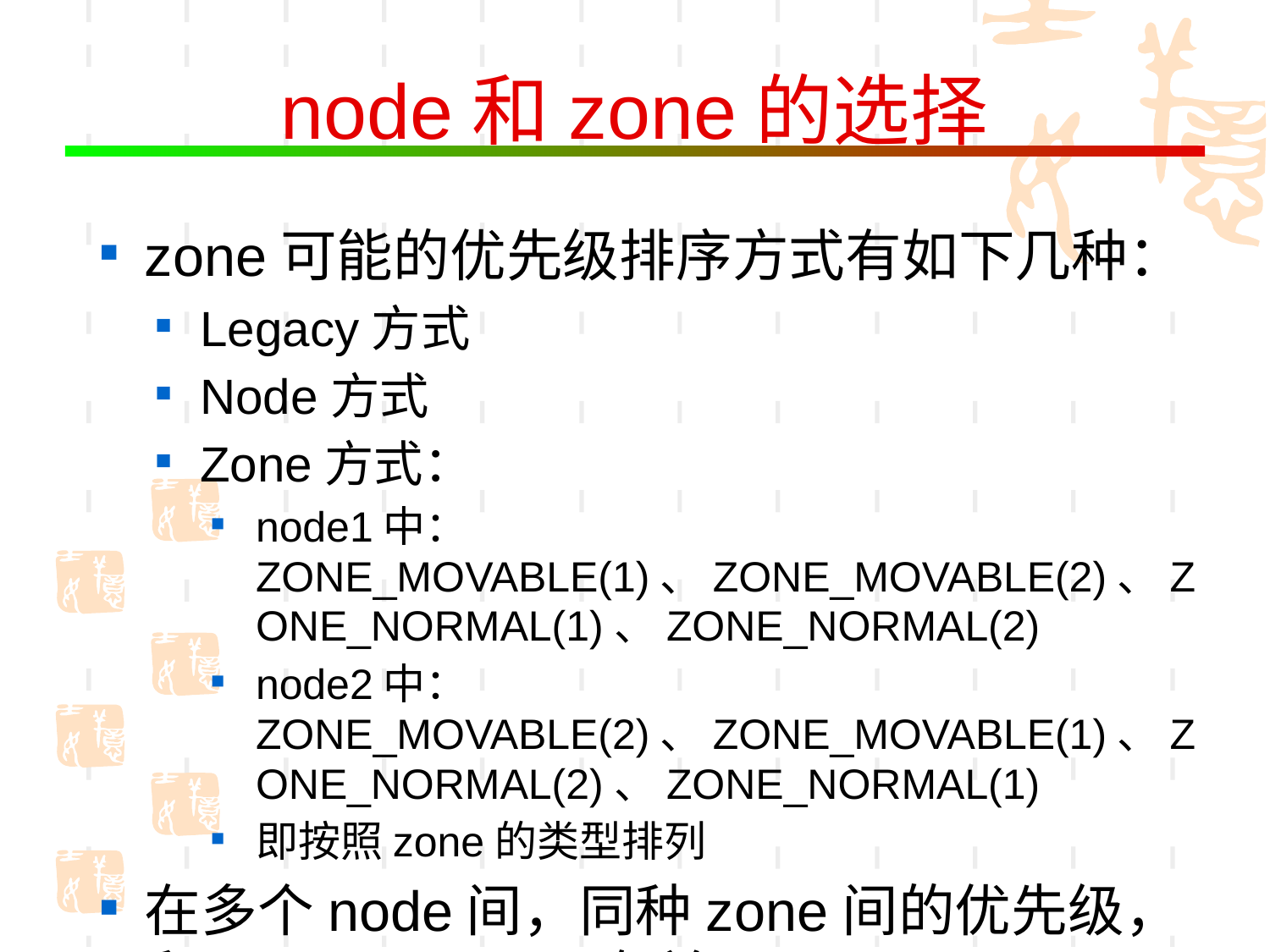

# node和zone的选择
zone可能的优先级排序方式有如下几种：
Legacy方式
Node方式
Zone方式：
node1中：ZONE_MOVABLE(1)、ZONE_MOVABLE(2)、ZONE_NORMAL(1)、ZONE_NORMAL(2)
node2中： ZONE_MOVABLE(2)、ZONE_MOVABLE(1)、ZONE_NORMAL(2)、ZONE_NORMAL(1)
即按照zone的类型排列
在多个node间，同种zone间的优先级，和Node Distance有关